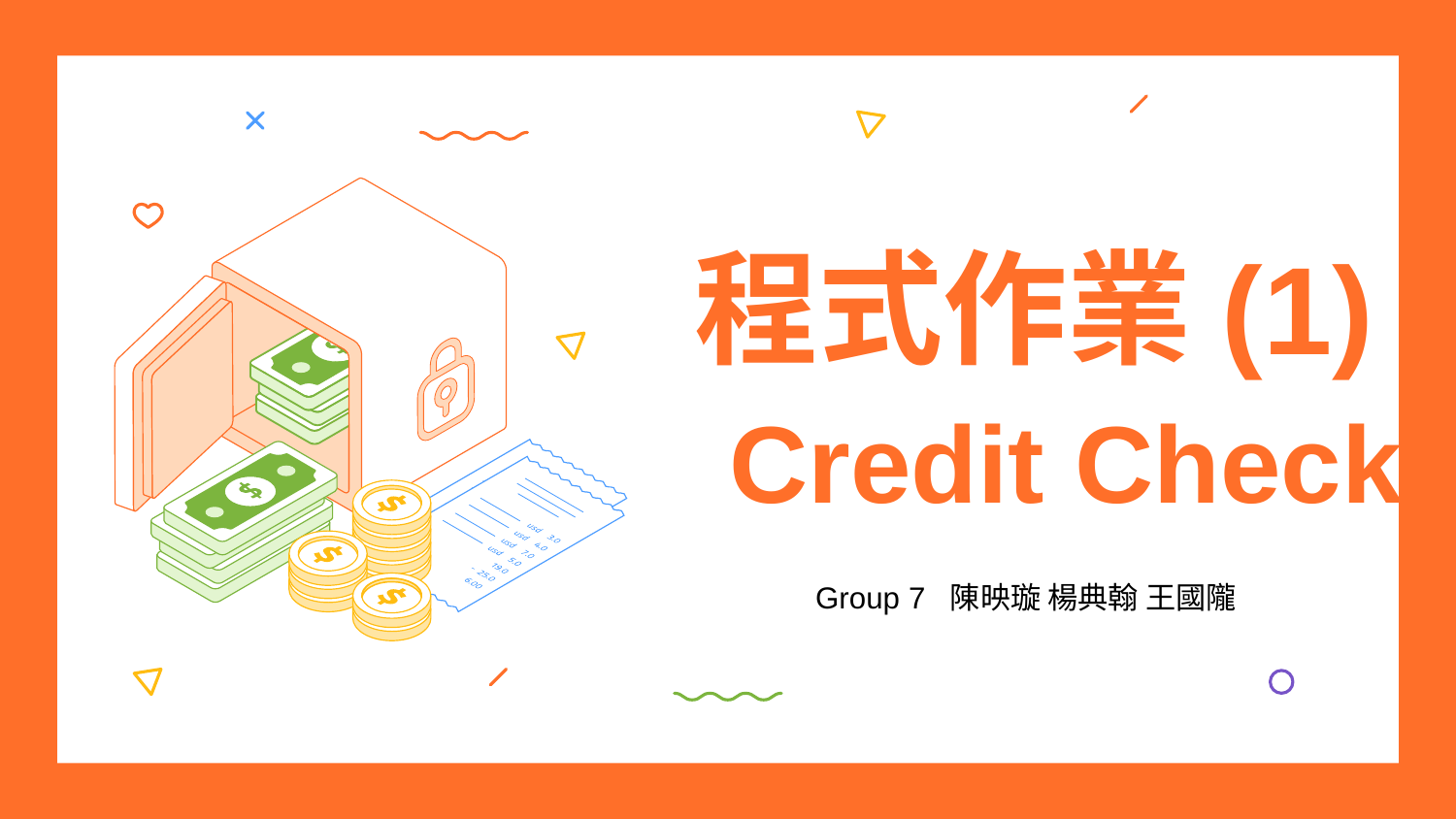

# 程式作業(1) Credit Check
Group 7  陳映璇 楊典翰 王國隴